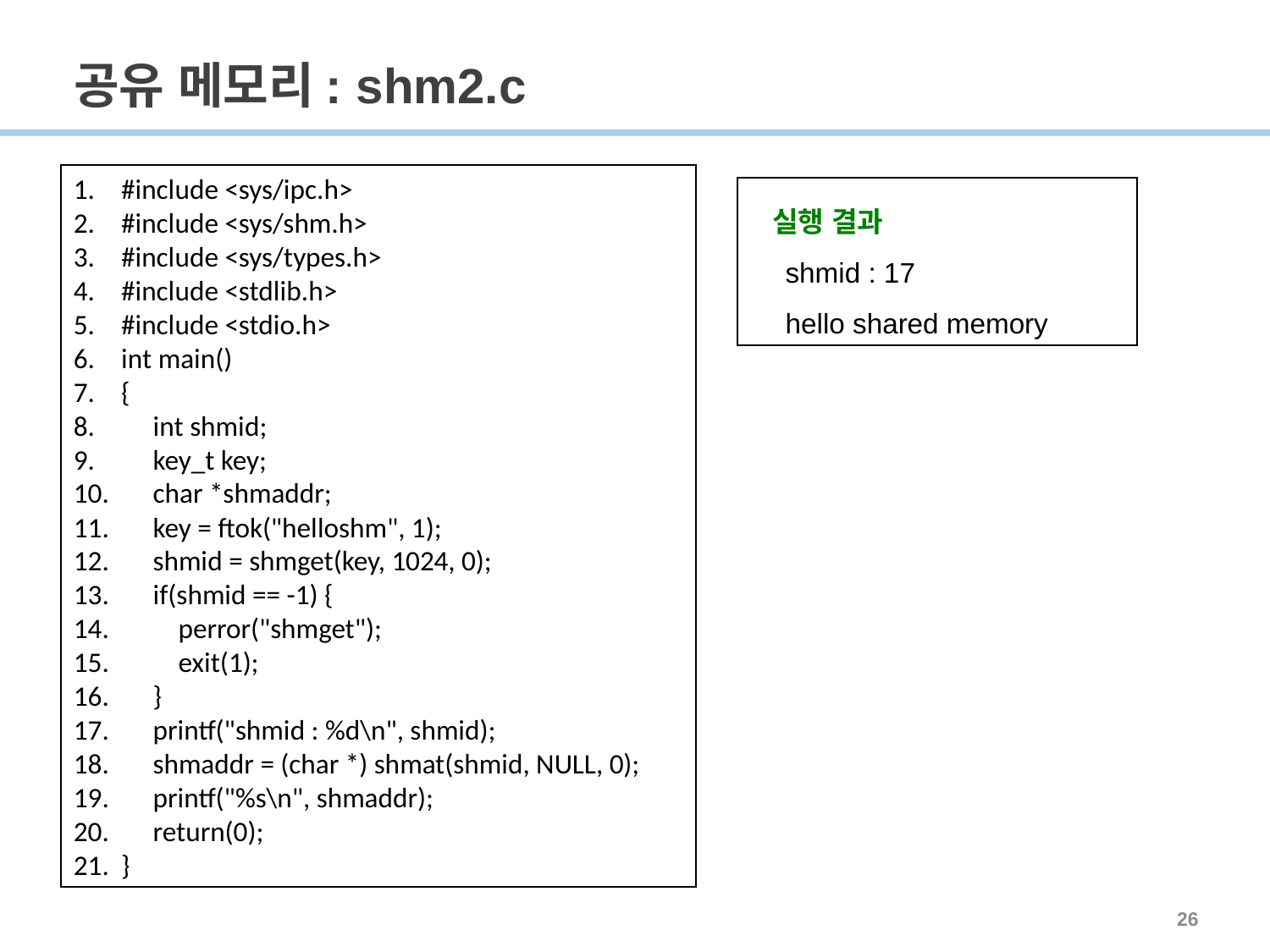

# 공유 메모리: shm2.c
#include <sys/ipc.h>
#include <sys/shm.h>
#include <sys/types.h>
#include <stdlib.h>
#include <stdio.h>
int main()
{
     int shmid;
     key_t key;
     char *shmaddr;
     key = ftok("helloshm", 1);
     shmid = shmget(key, 1024, 0);
     if(shmid == -1) {
         perror("shmget");
         exit(1);
     }
     printf("shmid : %d\n", shmid);
     shmaddr = (char *) shmat(shmid, NULL, 0);
     printf("%s\n", shmaddr);
     return(0);
}
  실행 결과
shmid : 17
hello shared memory
26